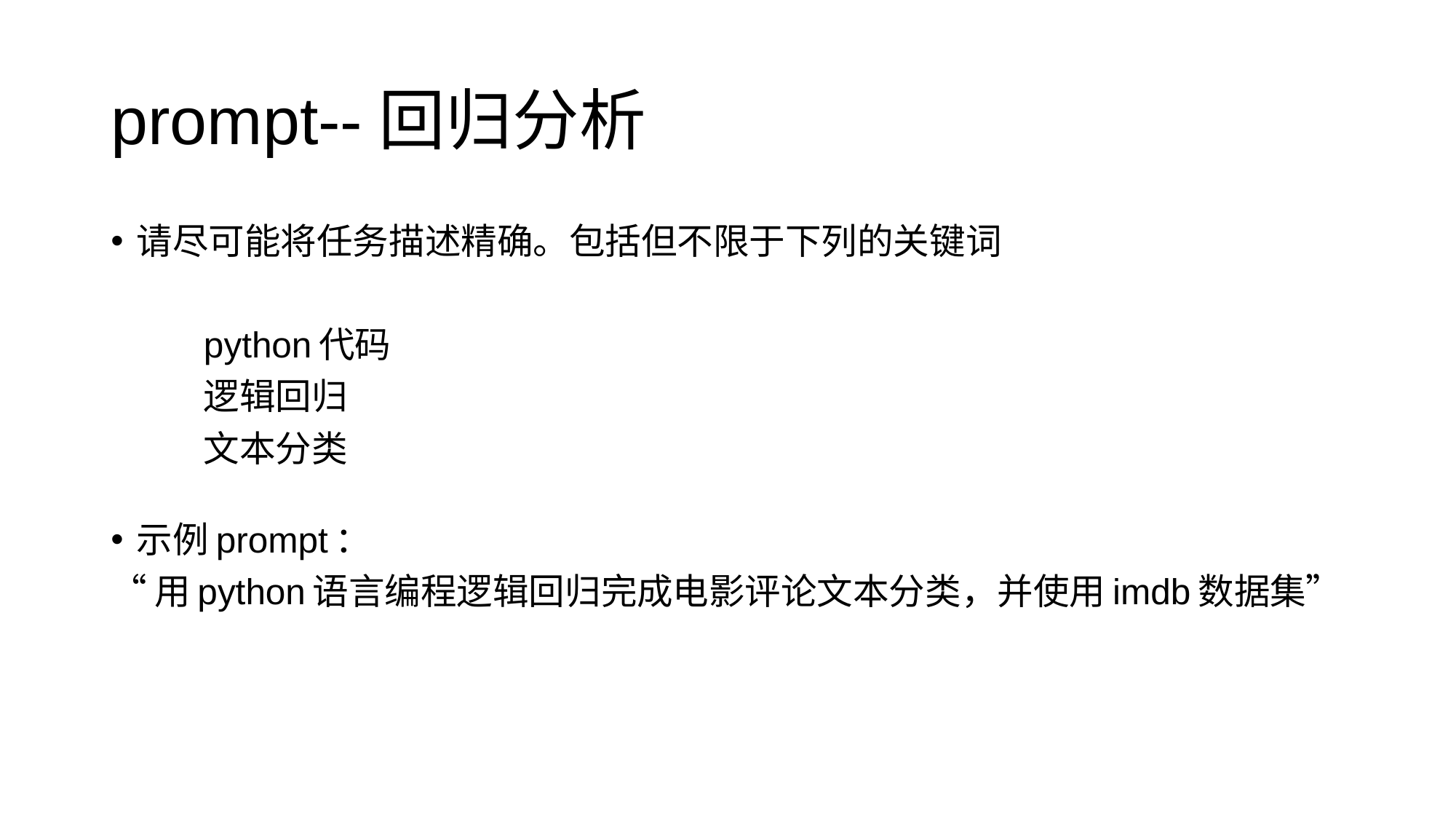

# prompt--回归分析
请尽可能将任务描述精确。包括但不限于下列的关键词

	python代码
	逻辑回归
	文本分类

示例prompt：
“用python语言编程逻辑回归完成电影评论文本分类，并使用imdb数据集”